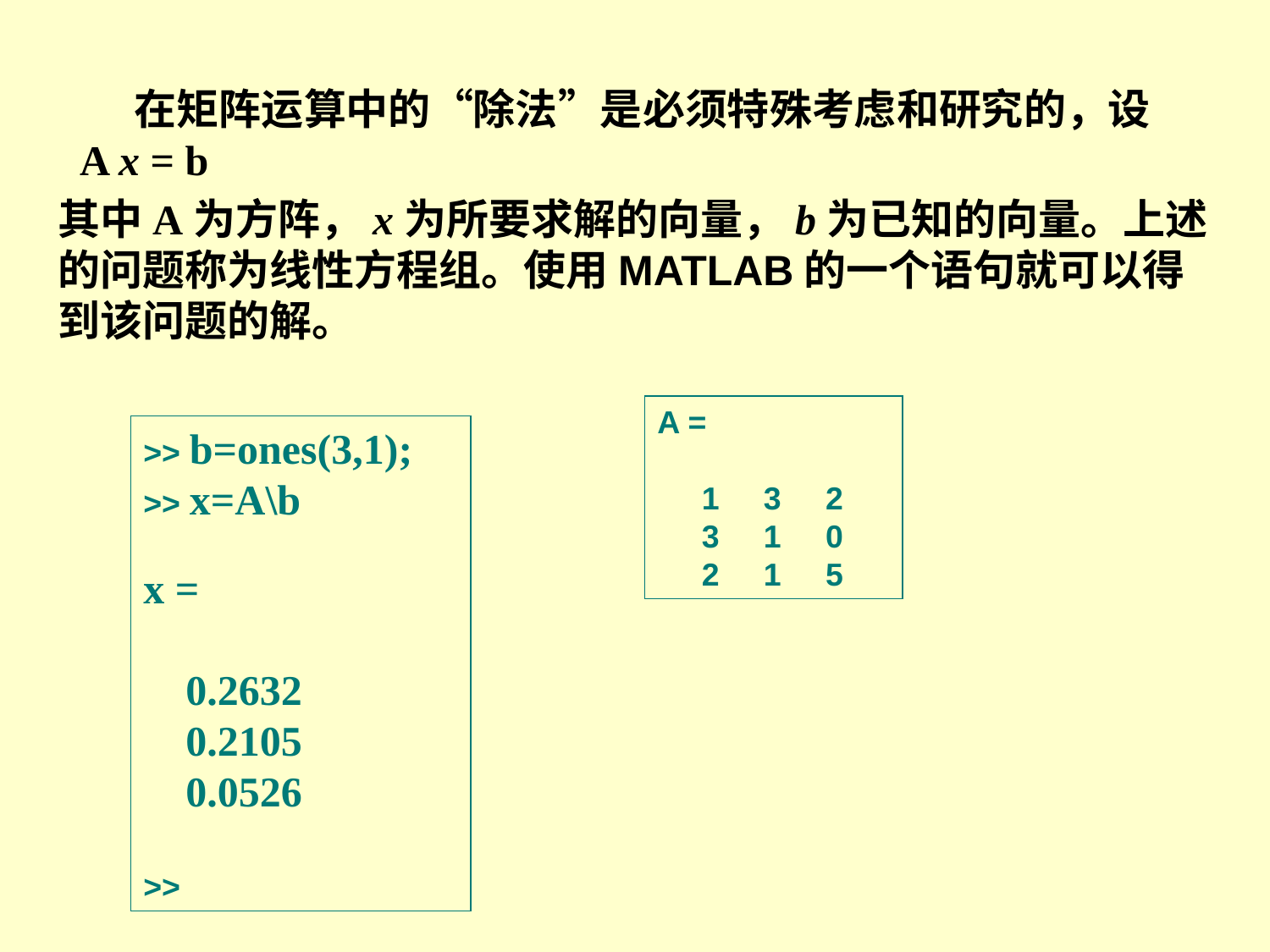

在矩阵运算中的“除法”是必须特殊考虑和研究的，设
  A x = b
其中A为方阵，x为所要求解的向量，b为已知的向量。上述的问题称为线性方程组。使用MATLAB的一个语句就可以得到该问题的解。
A =

     1     3     2
     3     1     0
     2     1     5
>> b=ones(3,1);
>> x=A\b

x =

    0.2632
    0.2105
    0.0526

>>